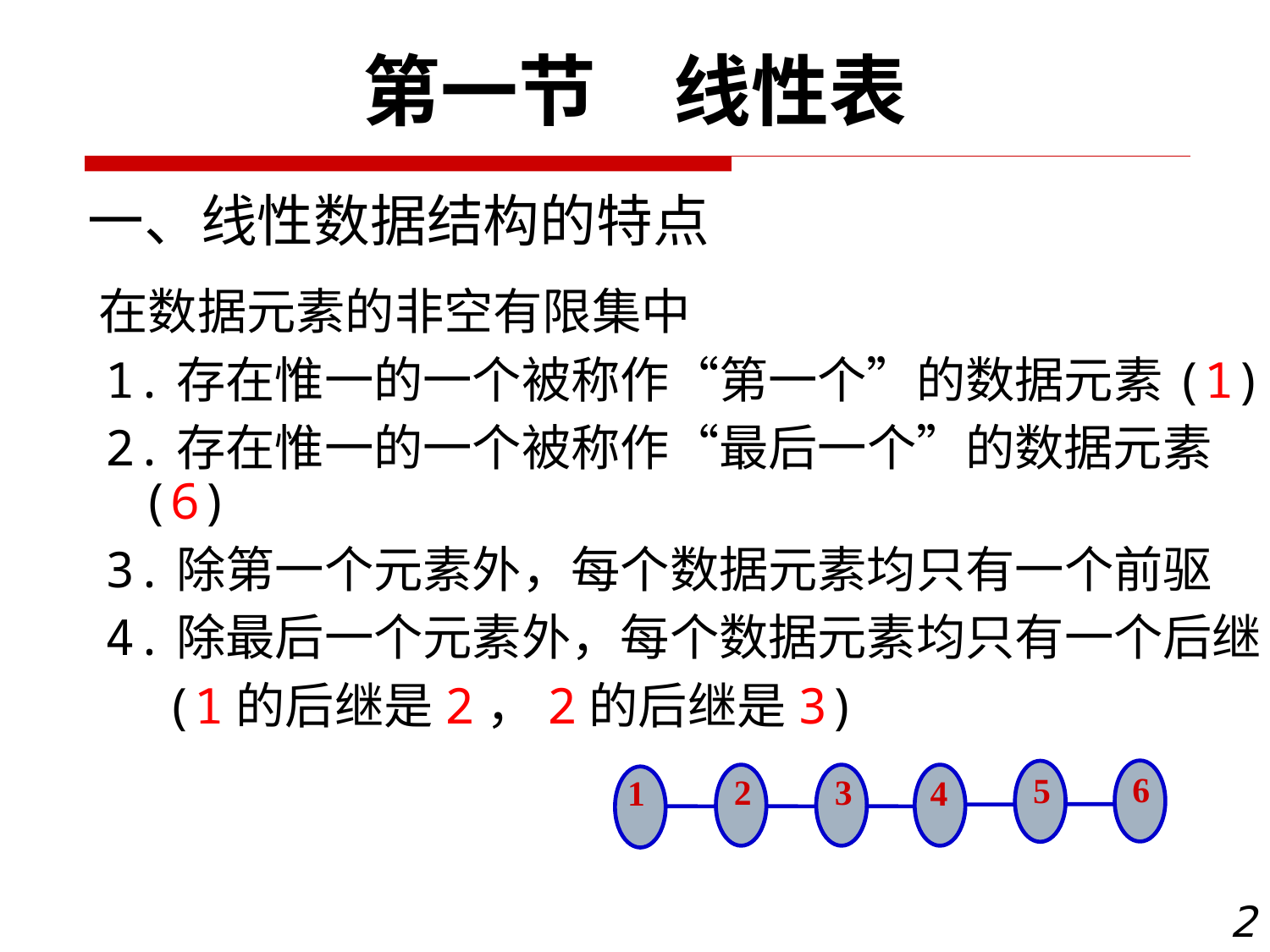

第一节　线性表
一、线性数据结构的特点
 在数据元素的非空有限集中
 1.存在惟一的一个被称作“第一个”的数据元素(1)
 2.存在惟一的一个被称作“最后一个”的数据元素(6)
 3.除第一个元素外，每个数据元素均只有一个前驱
 4.除最后一个元素外，每个数据元素均只有一个后继
   (1的后继是2，2的后继是3)

6
5
2
3
1
4

2